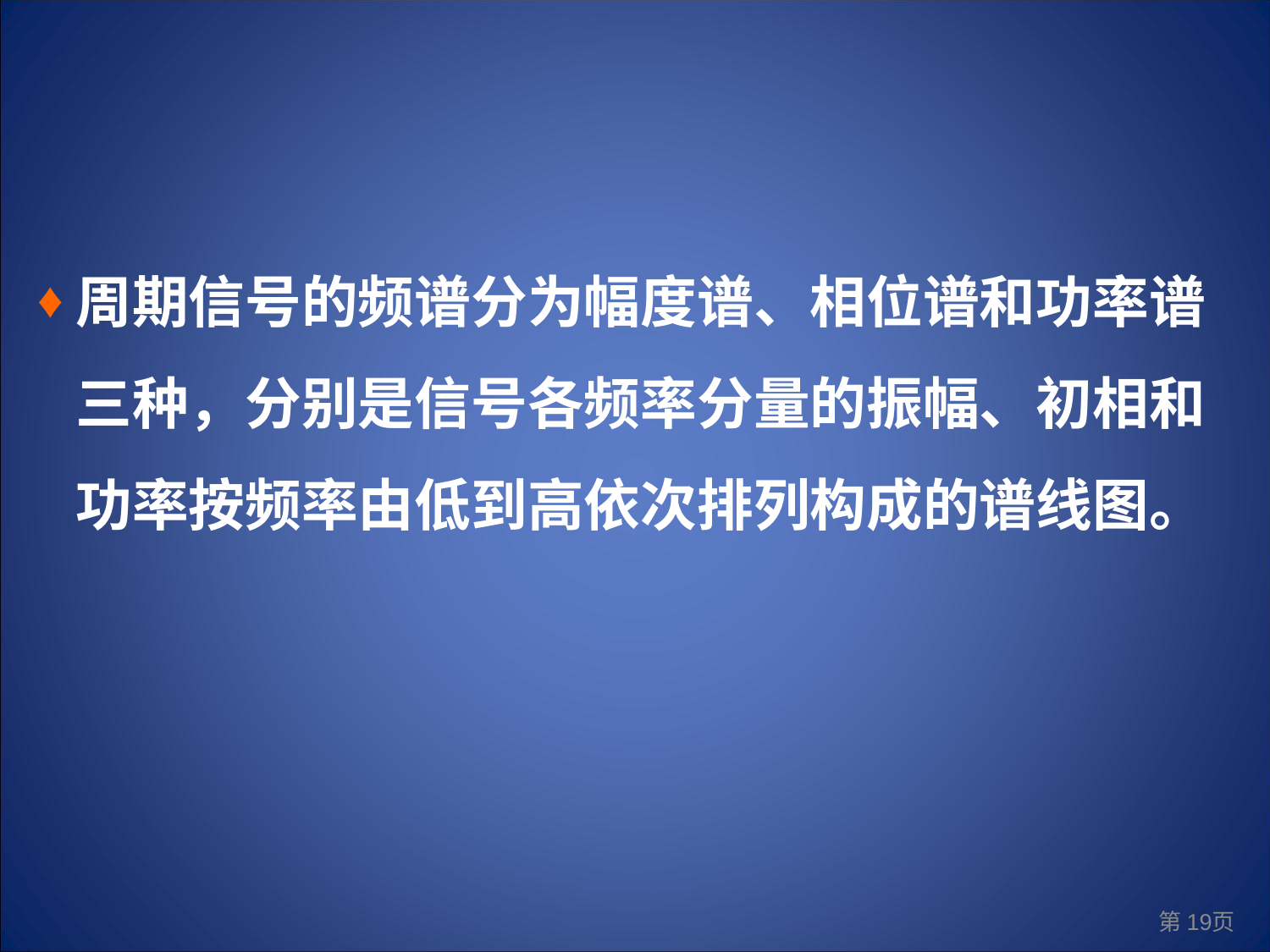

周期信号的频谱分为幅度谱、相位谱和功率谱三种，分别是信号各频率分量的振幅、初相和功率按频率由低到高依次排列构成的谱线图。